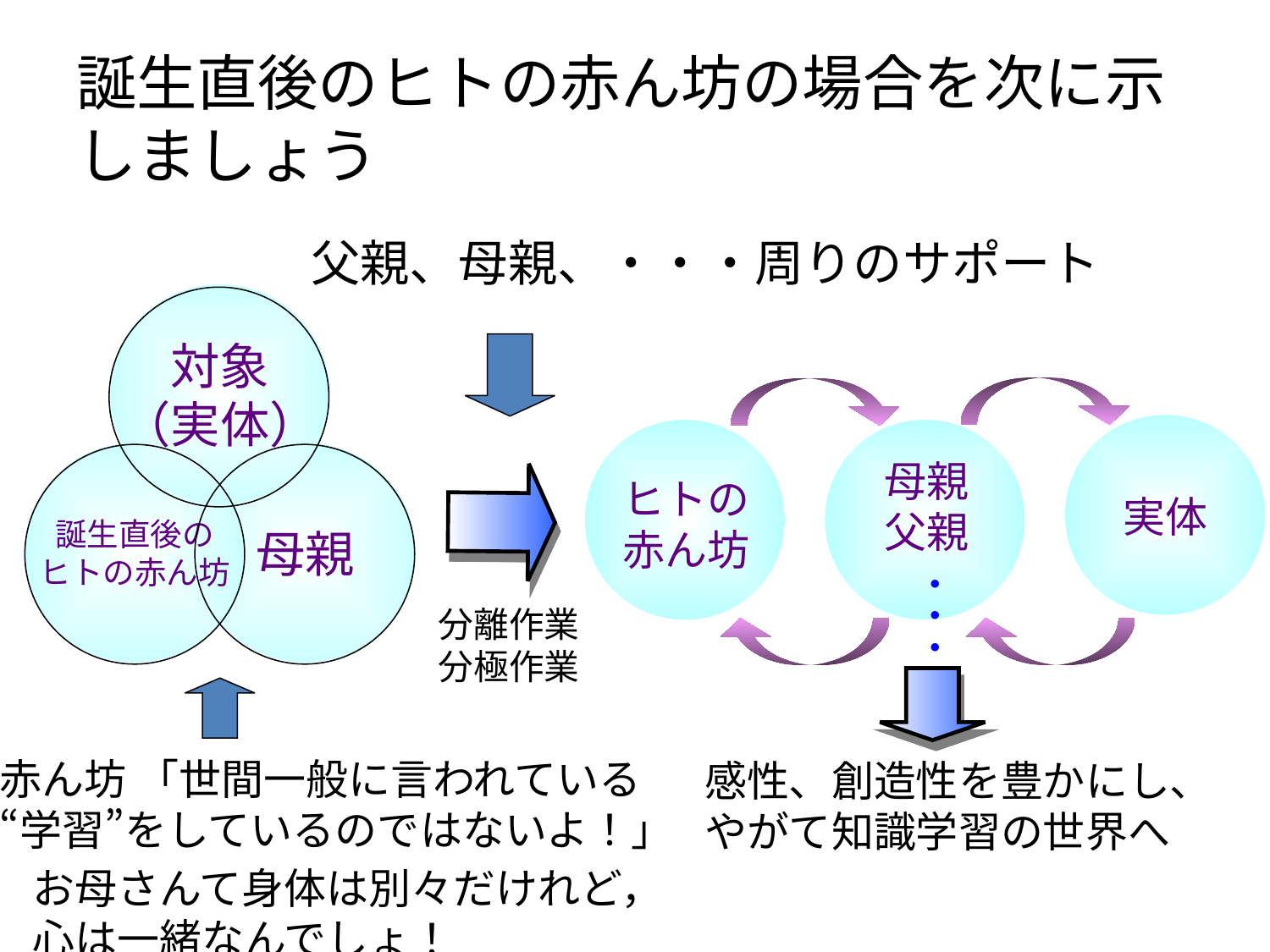

# 誕生直後のヒトの赤ん坊の場合を次に示しましょう
父親、母親、・・・周りのサポート
対象
（実体）

誕生直後の
ヒトの赤ん坊
母親

母親
父親
ヒトの
赤ん坊

実体
・・・
分離作業
分極作業

赤ん坊 「世間一般に言われている
“学習”をしているのではないよ！」
感性、創造性を豊かにし、
やがて知識学習の世界へ
1
お母さんて身体は別々だけれど，
心は一緒なんでしょ！